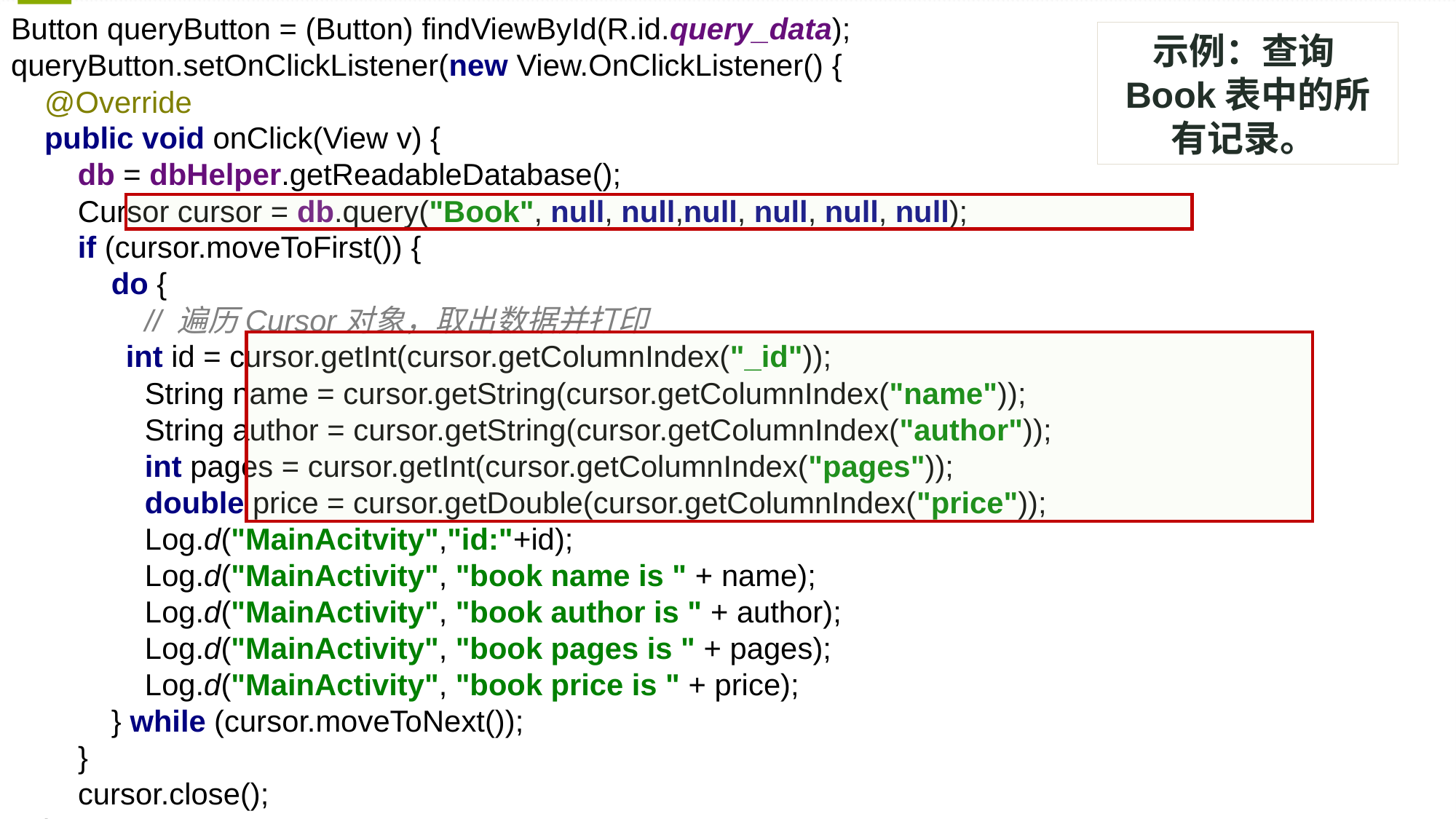

Button queryButton = (Button) findViewById(R.id.query_data);
queryButton.setOnClickListener(new View.OnClickListener() {
    @Override
    public void onClick(View v) {
        db = dbHelper.getReadableDatabase();
        Cursor cursor = db.query("Book", null, null,null, null, null, null);
        if (cursor.moveToFirst()) {
            do {
                // 遍历Cursor对象，取出数据并打印
                int id = cursor.getInt(cursor.getColumnIndex("_id"));
                String name = cursor.getString(cursor.getColumnIndex("name"));
                String author = cursor.getString(cursor.getColumnIndex("author"));
                int pages = cursor.getInt(cursor.getColumnIndex("pages"));
                double price = cursor.getDouble(cursor.getColumnIndex("price"));
                Log.d("MainAcitvity","id:"+id);
                Log.d("MainActivity", "book name is " + name);
                Log.d("MainActivity", "book author is " + author);
                Log.d("MainActivity", "book pages is " + pages);
                Log.d("MainActivity", "book price is " + price);
            } while (cursor.moveToNext());
        }
        cursor.close();
    }
});
示例：查询Book表中的所有记录。